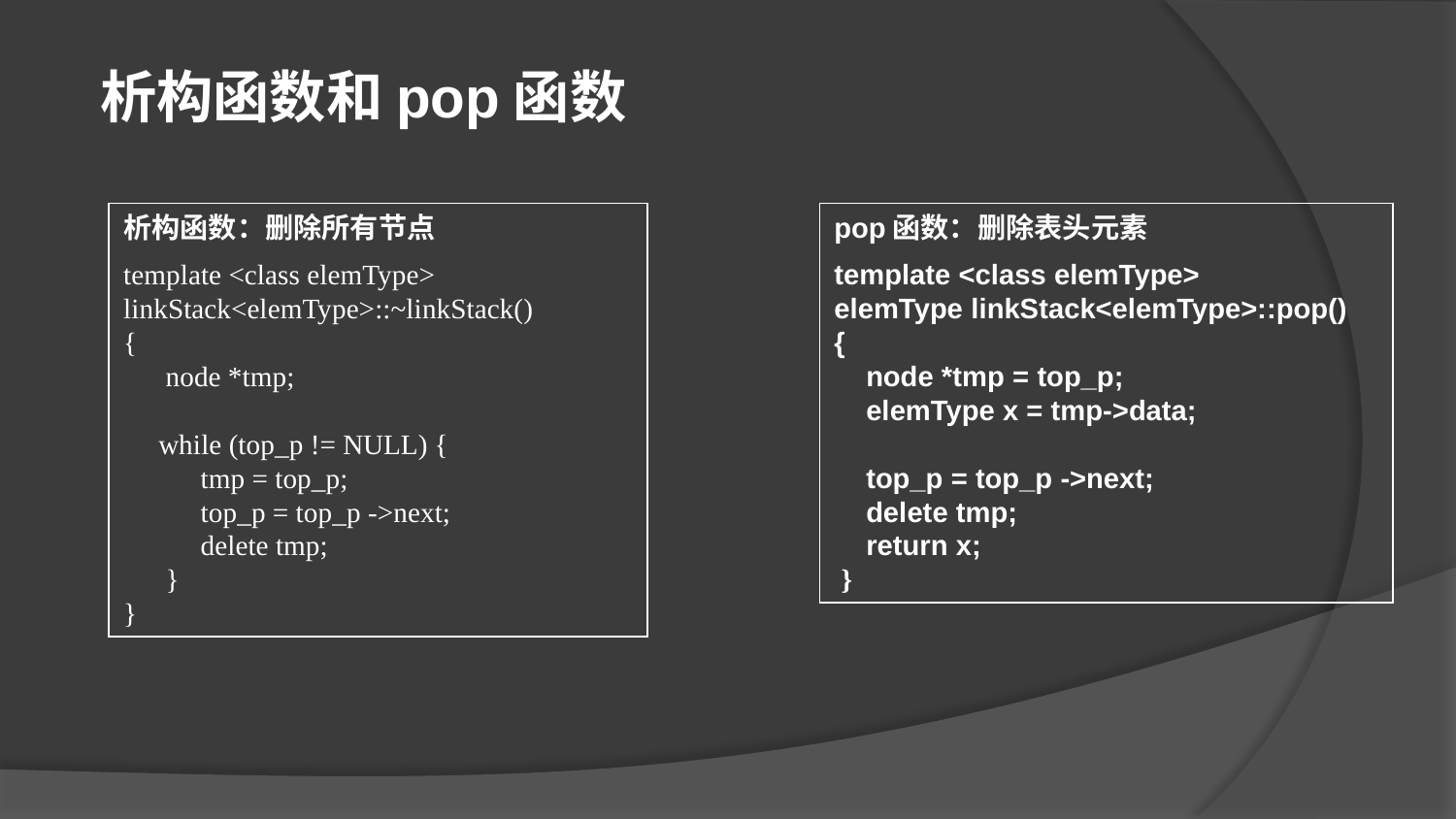

析构函数和pop函数
析构函数：删除所有节点
template <class elemType>
linkStack<elemType>::~linkStack()
{
      node *tmp;

     while (top_p != NULL) {
           tmp = top_p;
           top_p = top_p ->next;
           delete tmp;
      }
}
pop函数：删除表头元素
template <class elemType>
elemType linkStack<elemType>::pop()
{
    node *tmp = top_p;
    elemType x = tmp->data;

    top_p = top_p ->next;
    delete tmp;
    return x;
 }